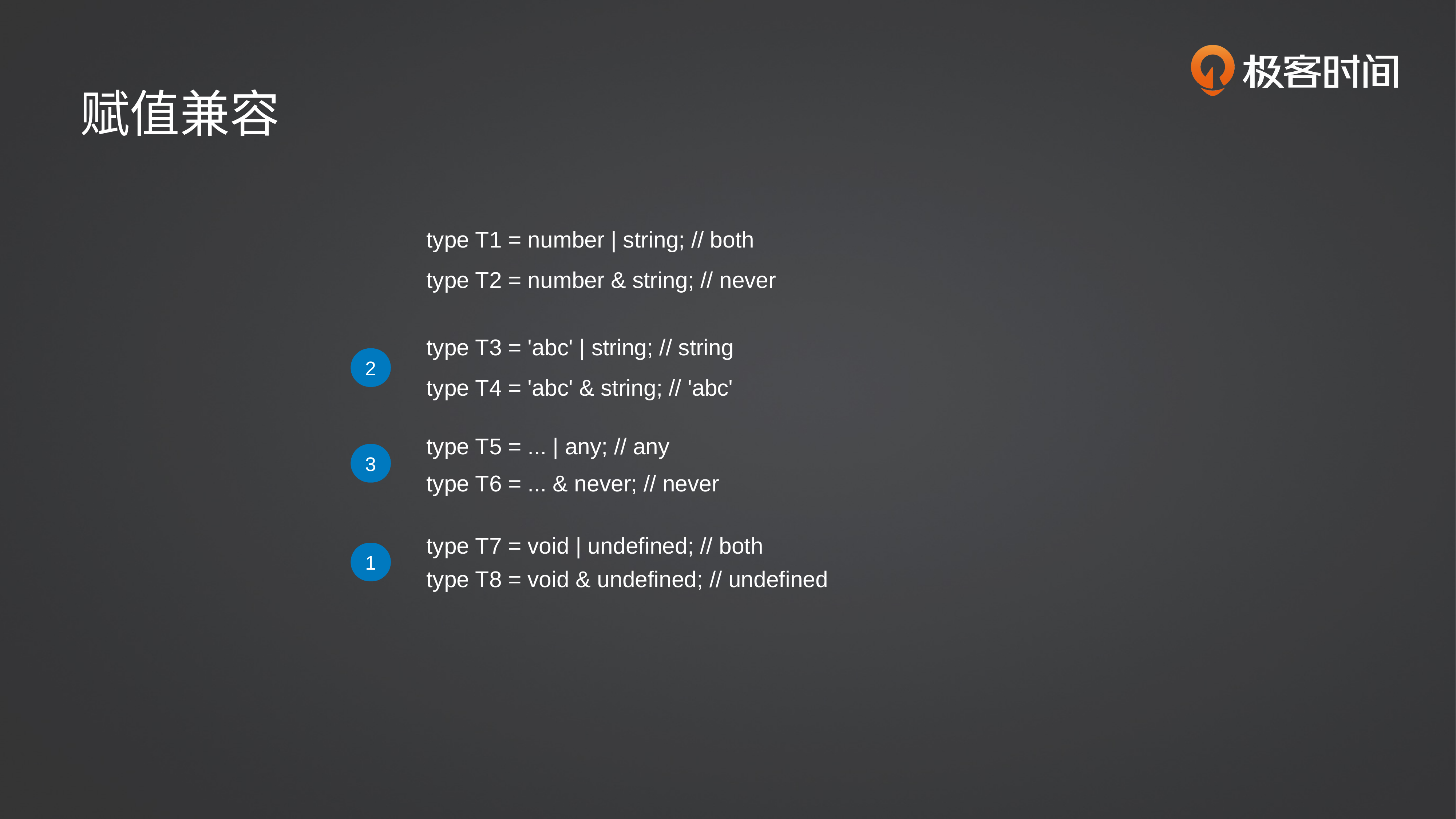

赋值兼容
type T1 = number | string; // both
type T2 = number & string; // never
type T3 = 'abc' | string; // string

2
type T4 = 'abc' & string; // 'abc'
type T5 = ... | any; // any

3
type T6 = ... & never; // never
type T7 = void | undefined; // both

1
type T8 = void & undefined; // undefined